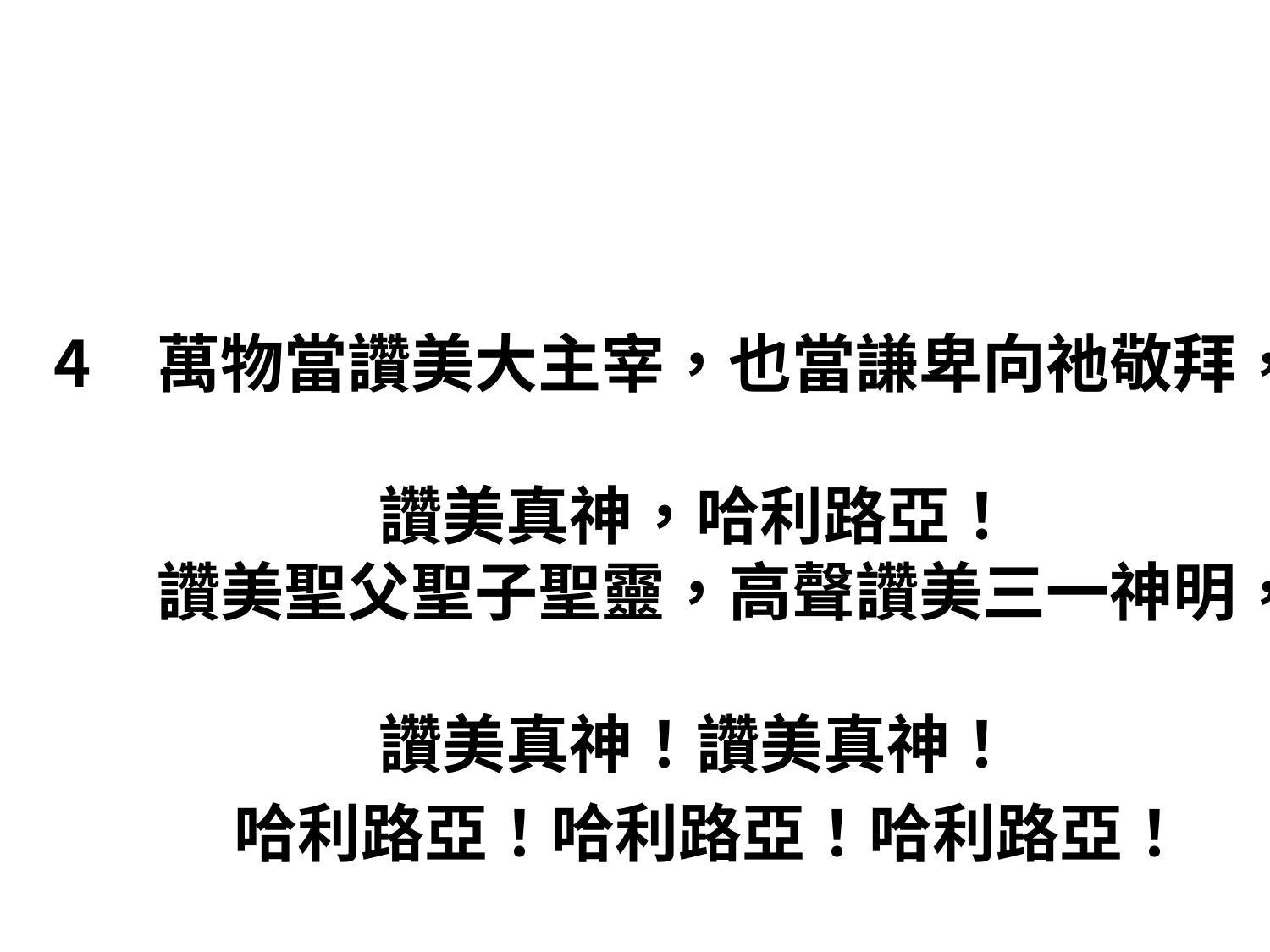

#
萬物當讚美大主宰，也當謙卑向祂敬拜，
讚美真神，哈利路亞！
讚美聖父聖子聖靈，高聲讚美三一神明，
讚美真神！讚美真神！
        哈利路亞！哈利路亞！哈利路亞！